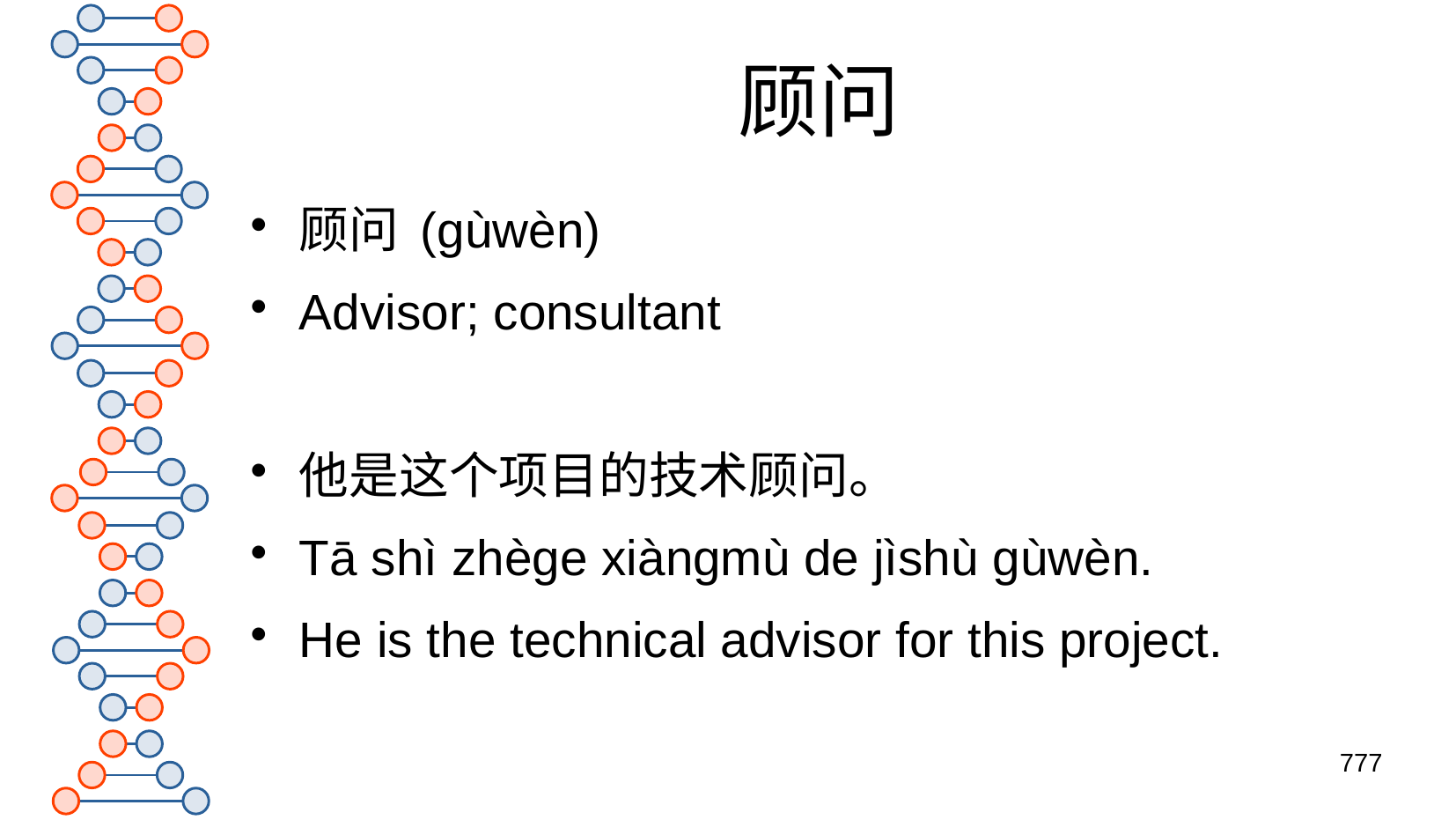

# 顾问
顾问 (gùwèn)
Advisor; consultant

他是这个项目的技术顾问。
Tā shì zhège xiàngmù de jìshù gùwèn.
He is the technical advisor for this project.

777